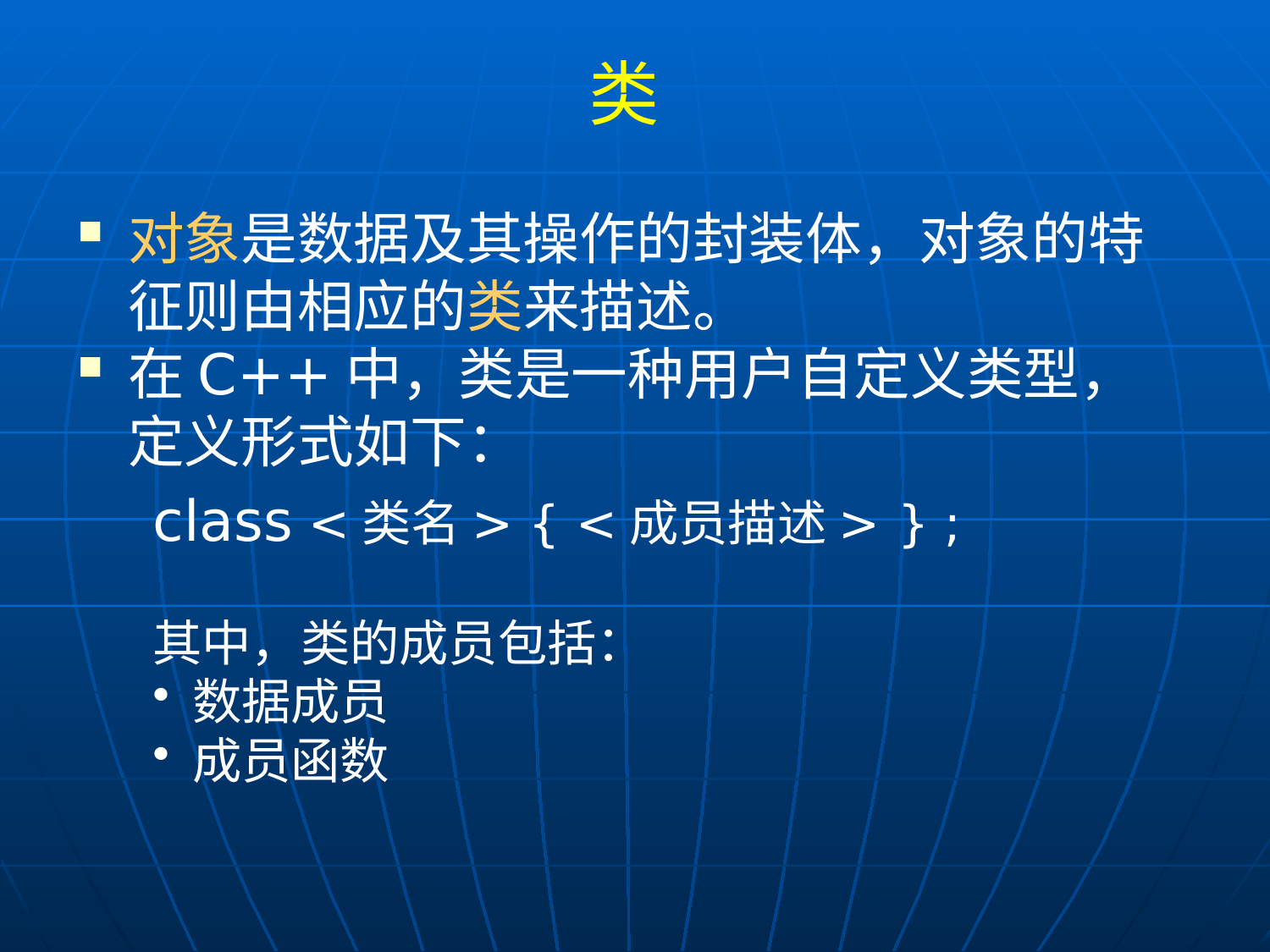

# 类
对象是数据及其操作的封装体，对象的特征则由相应的类来描述。
在C++中，类是一种用户自定义类型，定义形式如下：
class <类名> { <成员描述> } ;

其中，类的成员包括：
数据成员
成员函数